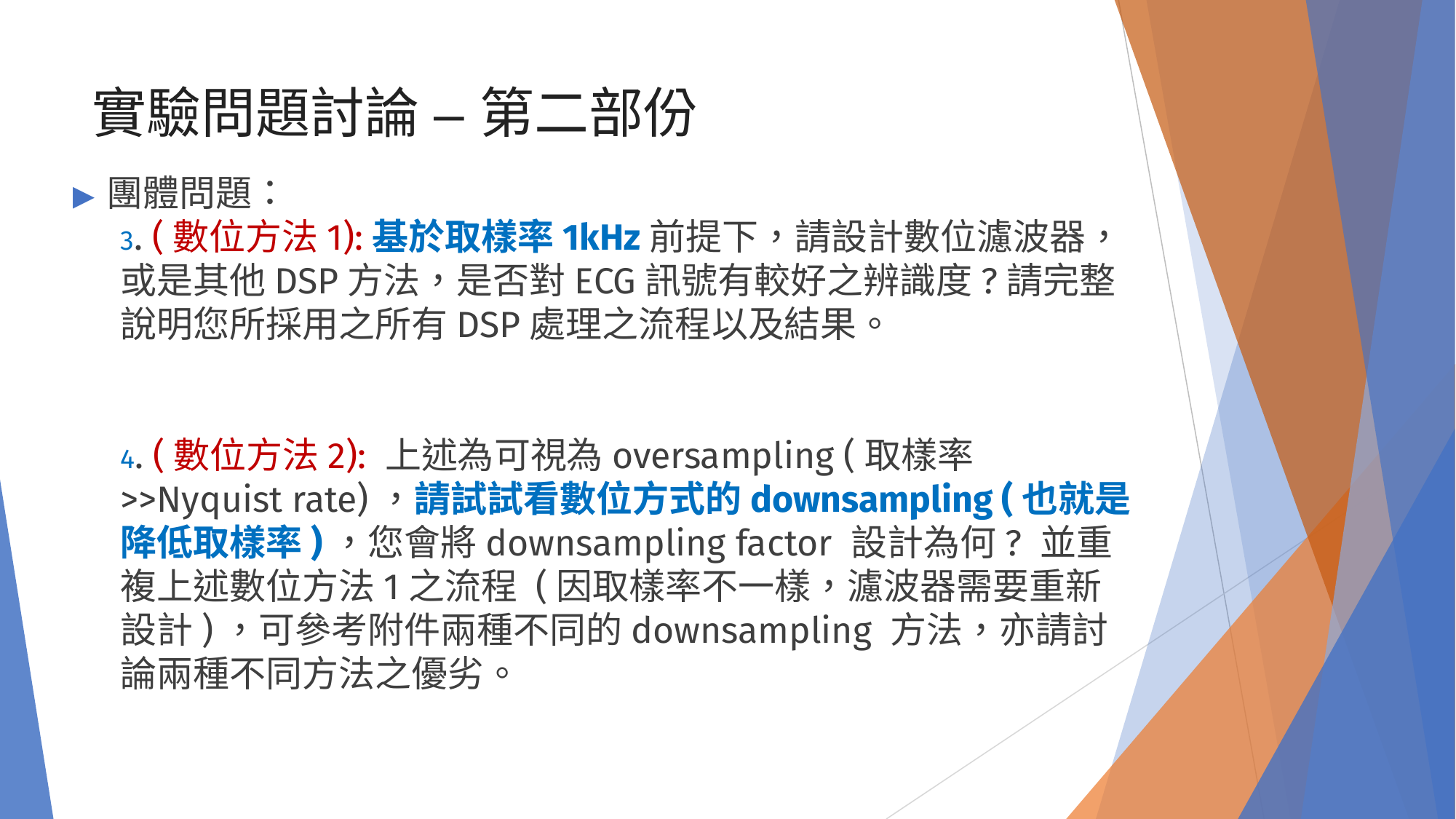

# 實驗問題討論 – 第二部份
團體問題：
3. (數位方法1):基於取樣率1kHz前提下，請設計數位濾波器，或是其他DSP方法，是否對ECG訊號有較好之辨識度?請完整說明您所採用之所有DSP處理之流程以及結果。

4. (數位方法2): 上述為可視為oversampling (取樣率>>Nyquist rate)，請試試看數位方式的downsampling (也就是降低取樣率)，您會將downsampling factor 設計為何? 並重複上述數位方法1之流程 (因取樣率不一樣，濾波器需要重新設計)，可參考附件兩種不同的downsampling 方法，亦請討論兩種不同方法之優劣。